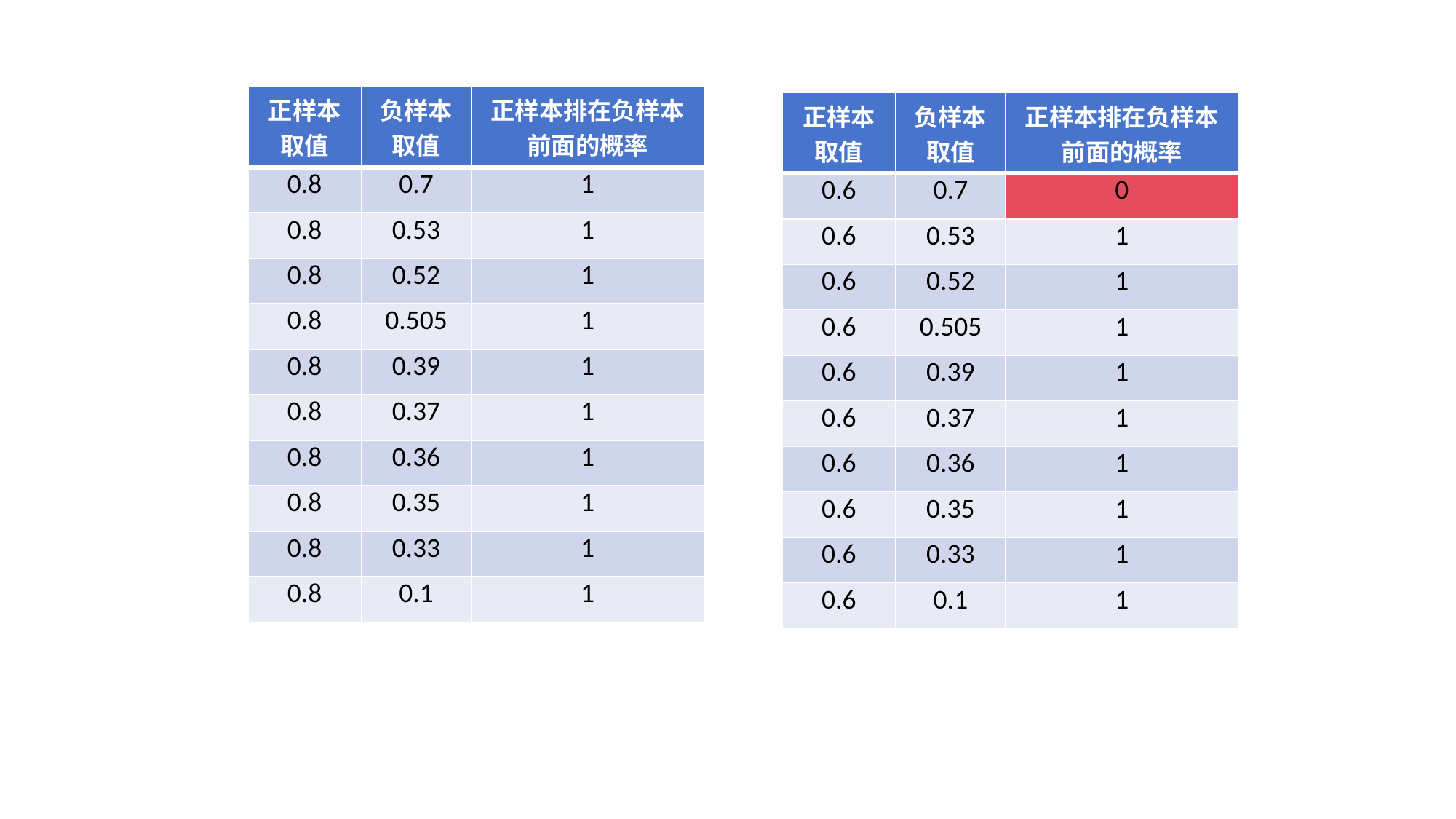

| 正样本取值 | 负样本取值 | 正样本排在负样本前面的概率 |
| --- | --- | --- |
| 0.8 | 0.7 | 1 |
| 0.8 | 0.53 | 1 |
| 0.8 | 0.52 | 1 |
| 0.8 | 0.505 | 1 |
| 0.8 | 0.39 | 1 |
| 0.8 | 0.37 | 1 |
| 0.8 | 0.36 | 1 |
| 0.8 | 0.35 | 1 |
| 0.8 | 0.33 | 1 |
| 0.8 | 0.1 | 1 |
| 正样本取值 | 负样本取值 | 正样本排在负样本前面的概率 |
| --- | --- | --- |
| 0.6 | 0.7 | 0 |
| 0.6 | 0.53 | 1 |
| 0.6 | 0.52 | 1 |
| 0.6 | 0.505 | 1 |
| 0.6 | 0.39 | 1 |
| 0.6 | 0.37 | 1 |
| 0.6 | 0.36 | 1 |
| 0.6 | 0.35 | 1 |
| 0.6 | 0.33 | 1 |
| 0.6 | 0.1 | 1 |